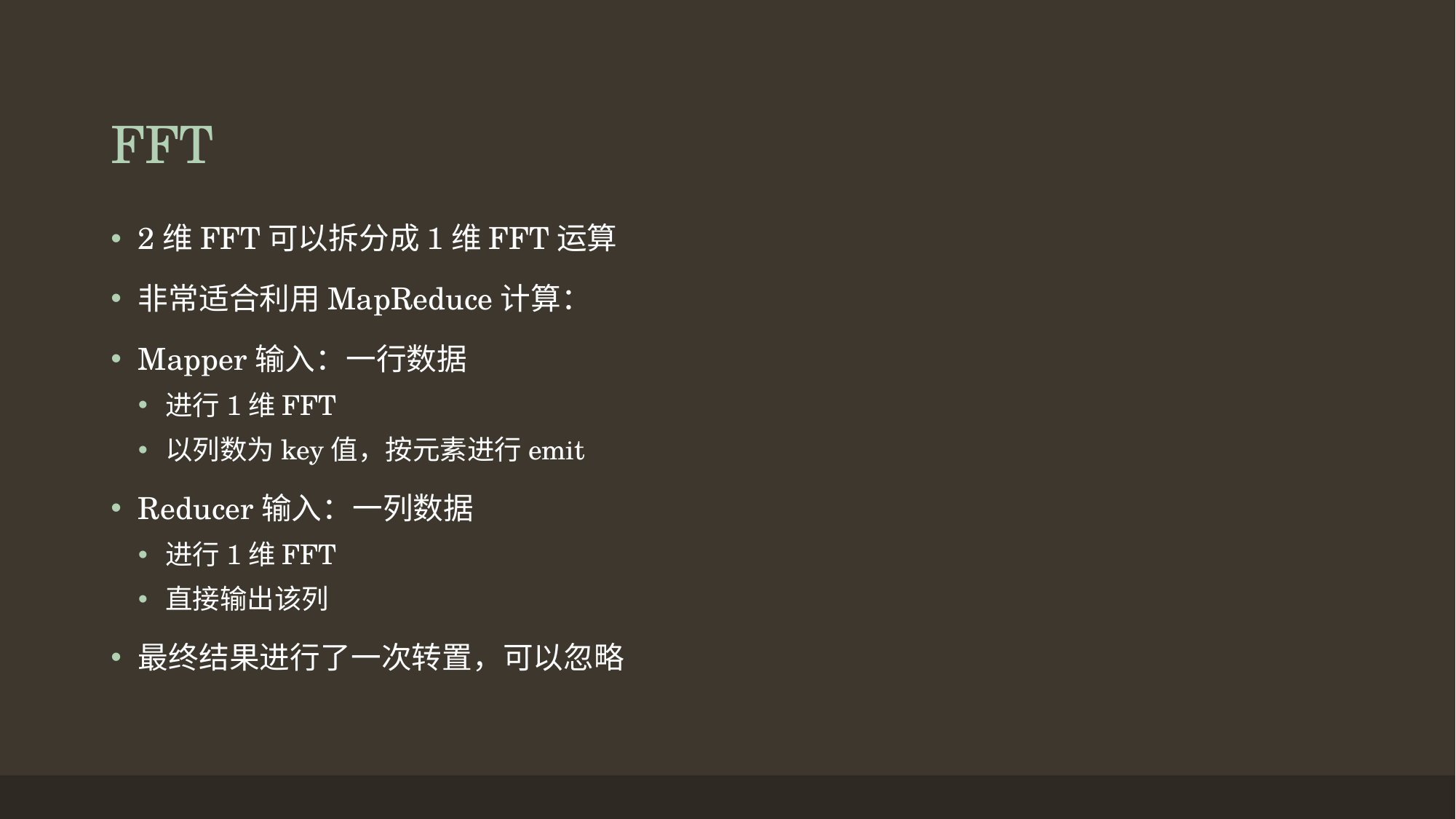

# FFT
2维FFT可以拆分成1维FFT运算
非常适合利用MapReduce计算：
Mapper输入：一行数据
进行1维FFT
以列数为key值，按元素进行emit
Reducer输入：一列数据
进行1维FFT
直接输出该列
最终结果进行了一次转置，可以忽略